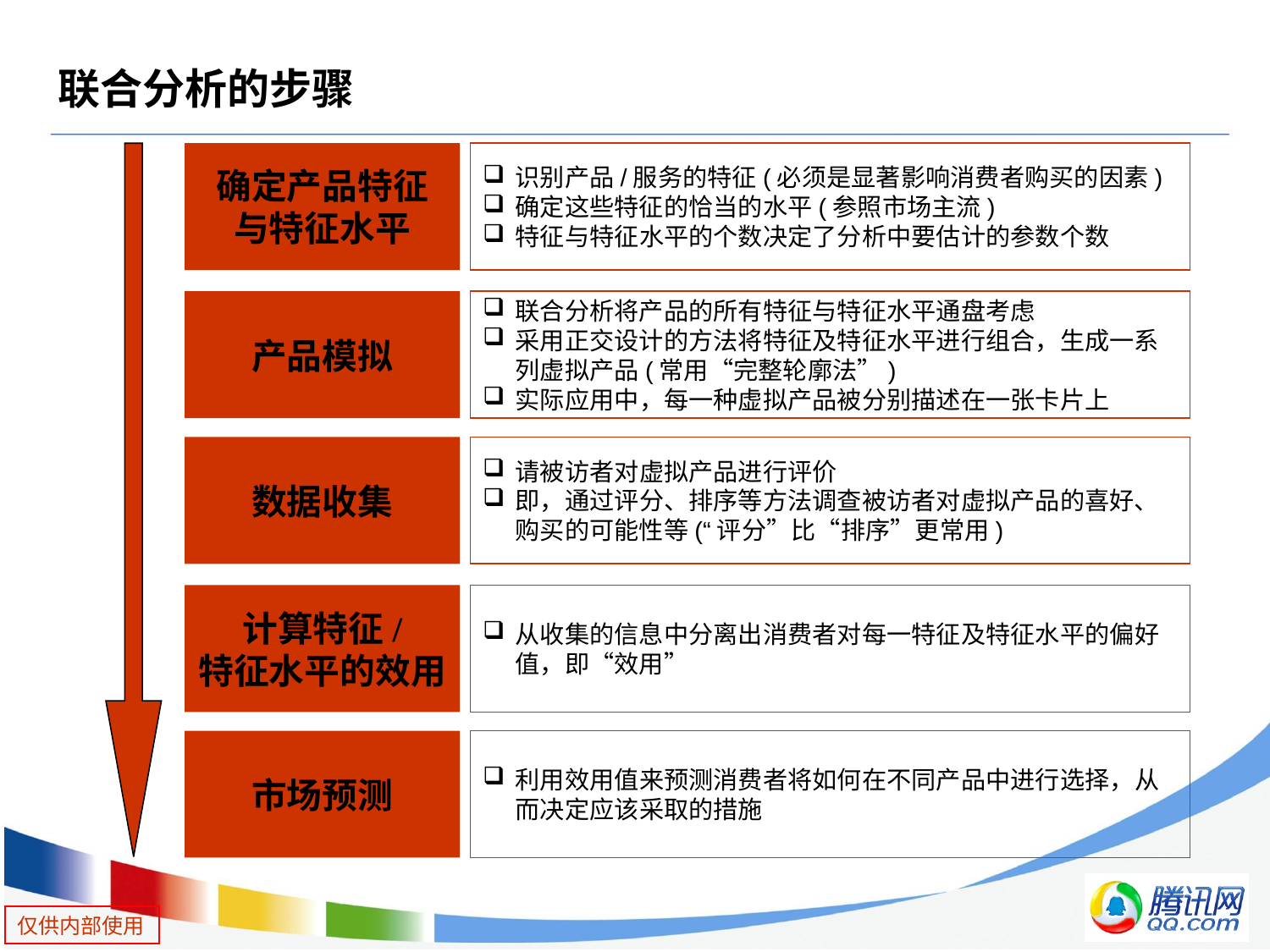

# 联合分析的步骤

确定产品特征
与特征水平
识别产品/服务的特征(必须是显著影响消费者购买的因素)
确定这些特征的恰当的水平(参照市场主流)
特征与特征水平的个数决定了分析中要估计的参数个数
产品模拟
联合分析将产品的所有特征与特征水平通盘考虑
采用正交设计的方法将特征及特征水平进行组合，生成一系列虚拟产品(常用“完整轮廓法”)
实际应用中，每一种虚拟产品被分别描述在一张卡片上
数据收集
请被访者对虚拟产品进行评价
即，通过评分、排序等方法调查被访者对虚拟产品的喜好、购买的可能性等(“评分”比“排序”更常用)
计算特征/
特征水平的效用
从收集的信息中分离出消费者对每一特征及特征水平的偏好值，即“效用”
市场预测
利用效用值来预测消费者将如何在不同产品中进行选择，从而决定应该采取的措施